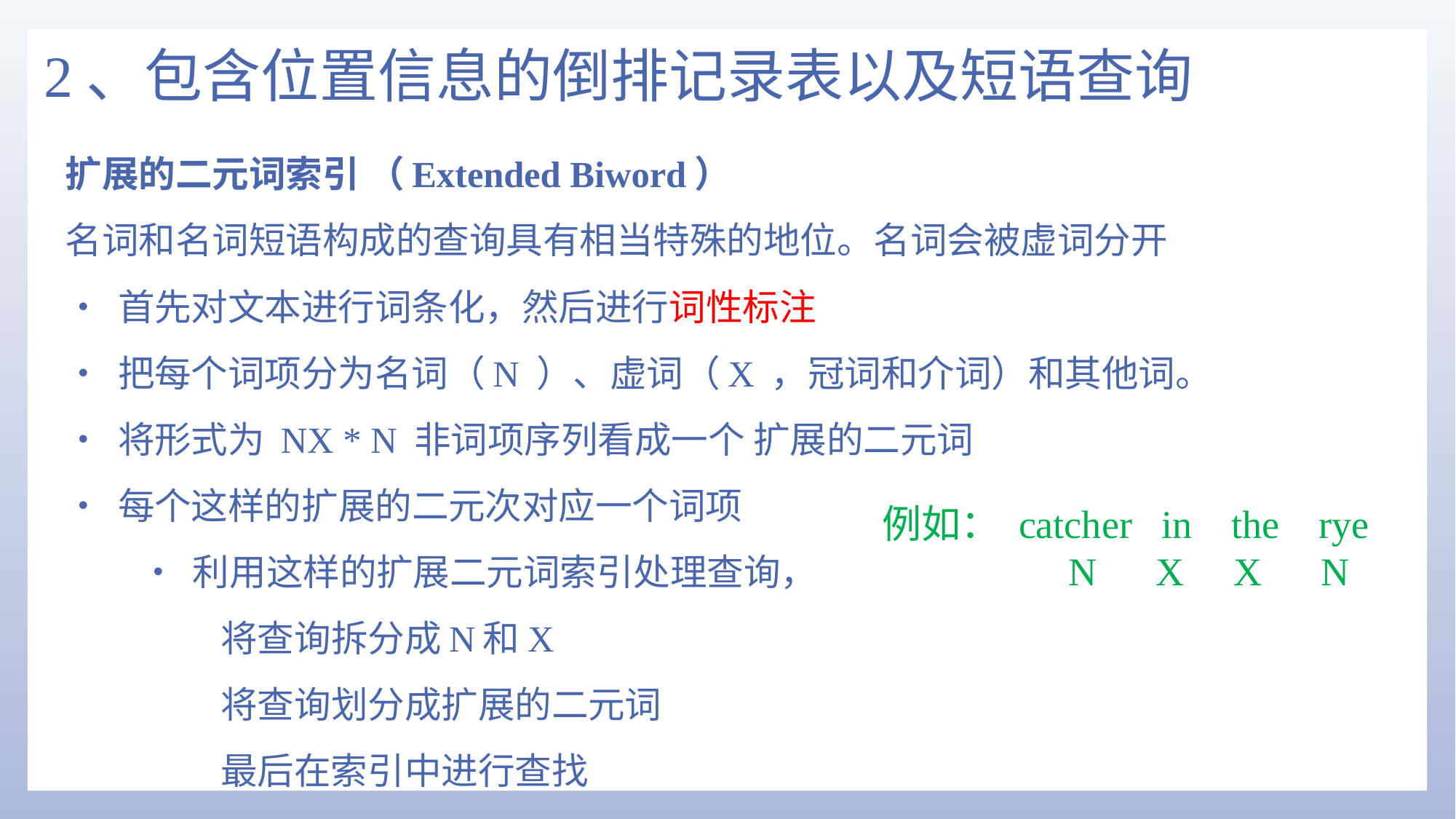

# 2、包含位置信息的倒排记录表以及短语查询
扩展的二元词索引 （Extended Biword）
名词和名词短语构成的查询具有相当特殊的地位。名词会被虚词分开
• 首先对文本进行词条化，然后进行词性标注
• 把每个词项分为名词（N ）、虚词（X ，冠词和介词）和其他词。
• 将形式为 NX * N 非词项序列看成一个 扩展的二元词
• 每个这样的扩展的二元次对应一个词项
• 利用这样的扩展二元词索引处理查询，
将查询拆分成N和X
将查询划分成扩展的二元词
最后在索引中进行查找
例如： catcher   in    the    rye
                   N      X     X      N